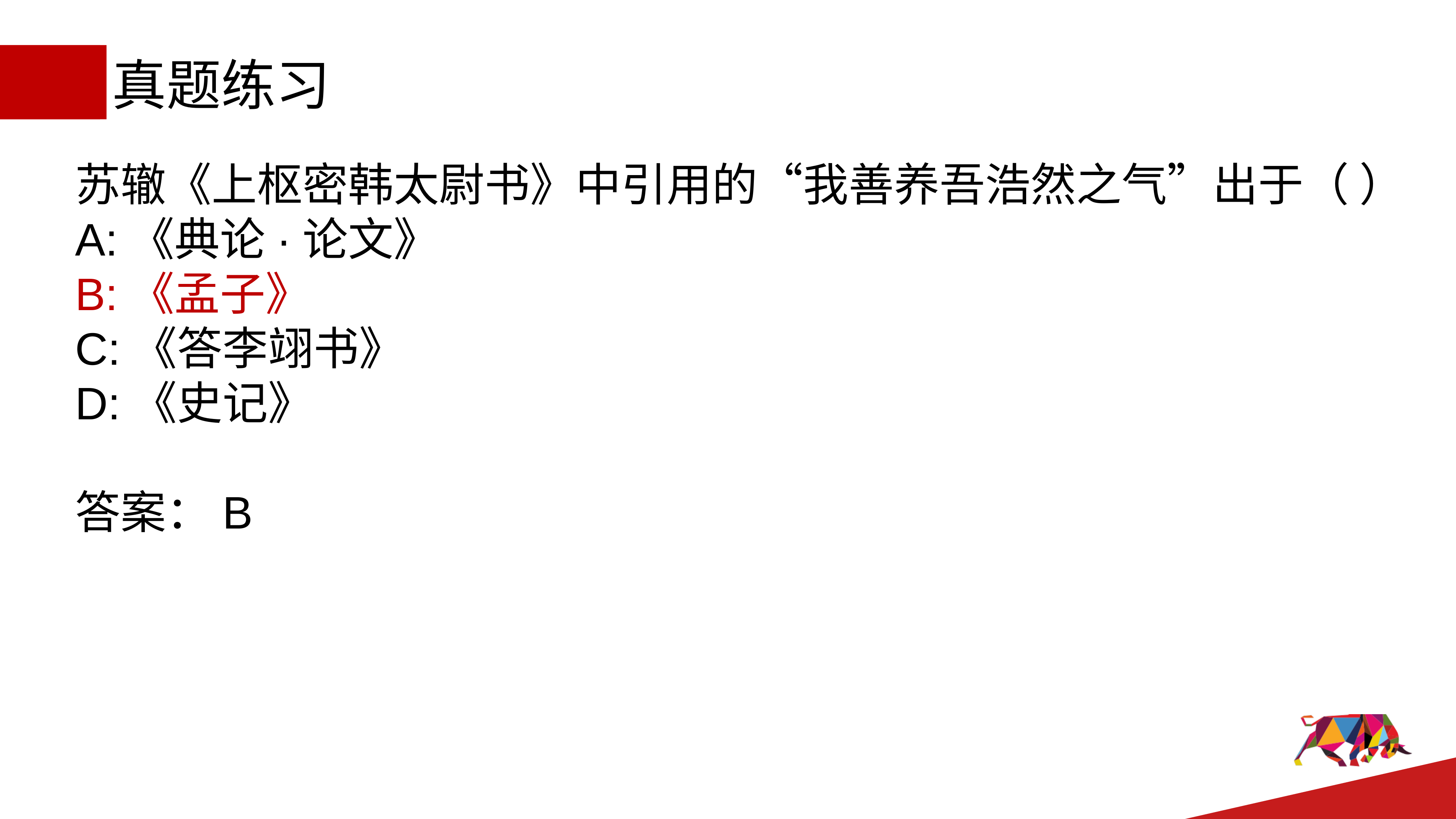

# 真题练习
苏辙《上枢密韩太尉书》中引用的“我善养吾浩然之气”出于（ ）
A:《典论·论文》
B:《孟子》
C:《答李翊书》
D:《史记》

答案：B